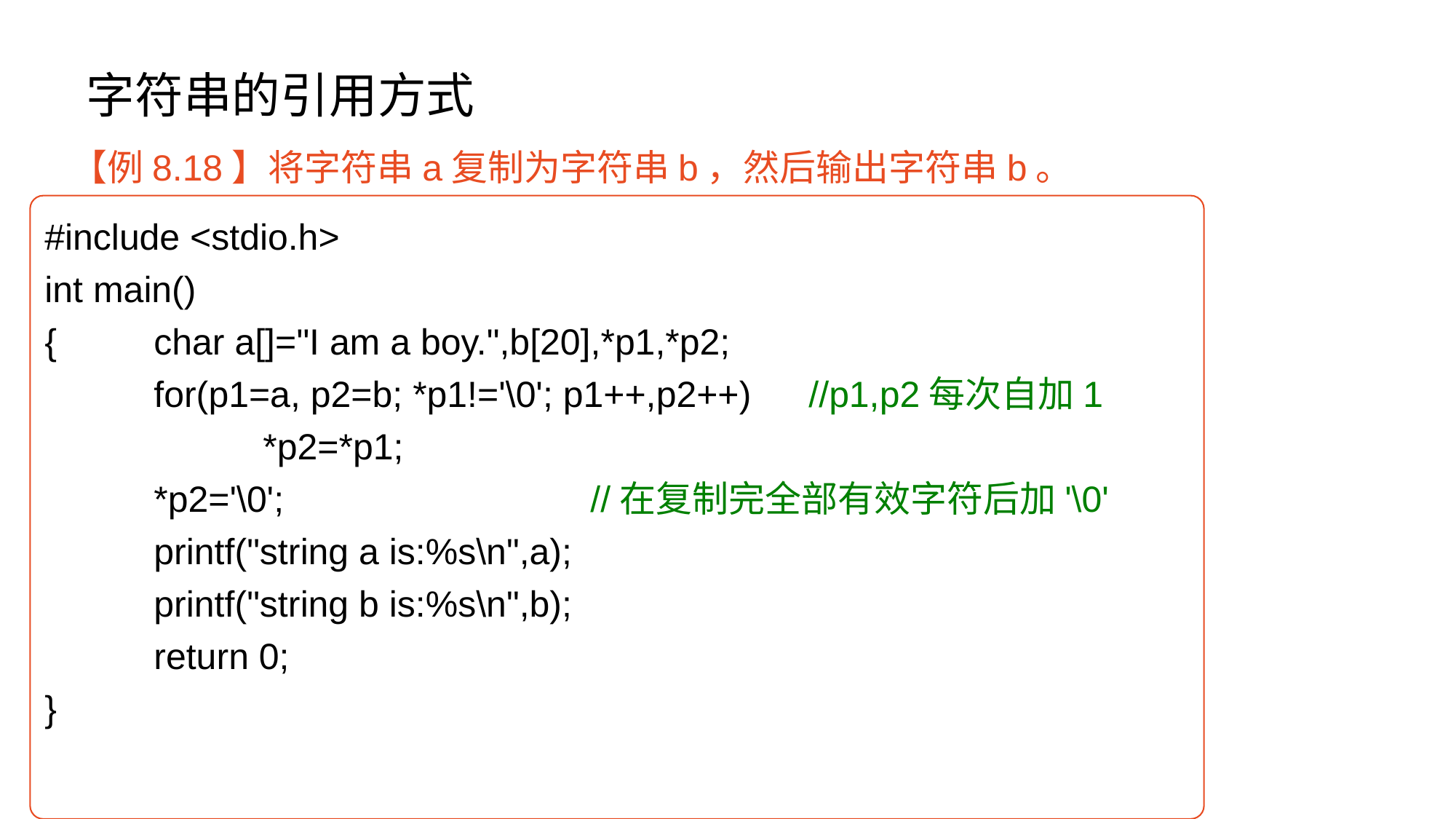

# 字符串的引用方式
【例8.18】将字符串a复制为字符串b，然后输出字符串b。
#include <stdio.h>
int main()
{	char a[]="I am a boy.",b[20],*p1,*p2;
	for(p1=a, p2=b; *p1!='\0'; p1++,p2++) 	//p1,p2每次自加1
		*p2=*p1;
	*p2='\0';			//在复制完全部有效字符后加'\0'
	printf("string a is:%s\n",a);
	printf("string b is:%s\n",b);
	return 0;
}